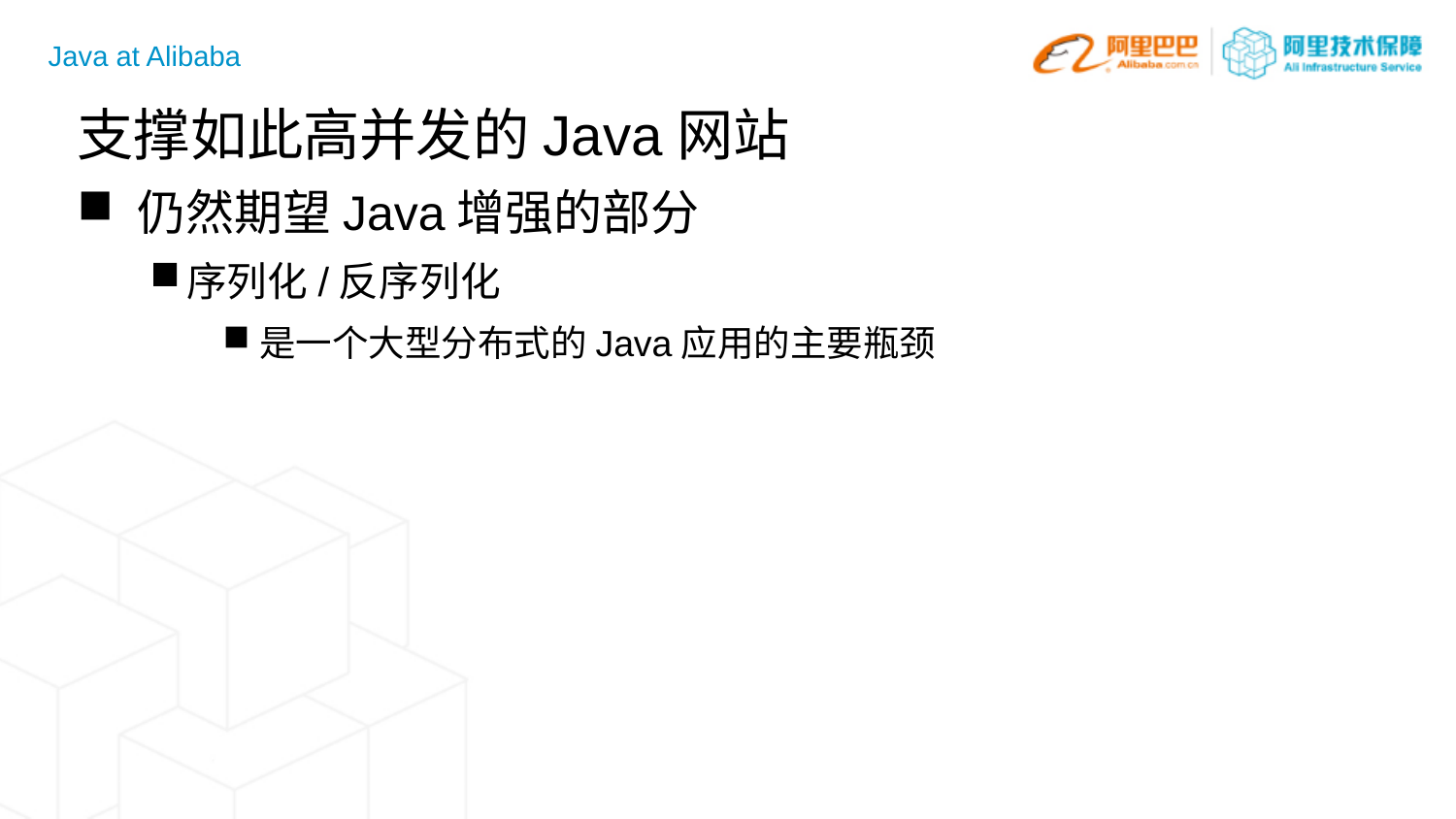

Java at Alibaba
支撑如此高并发的Java网站
 仍然期望Java增强的部分
序列化/反序列化
是一个大型分布式的Java应用的主要瓶颈